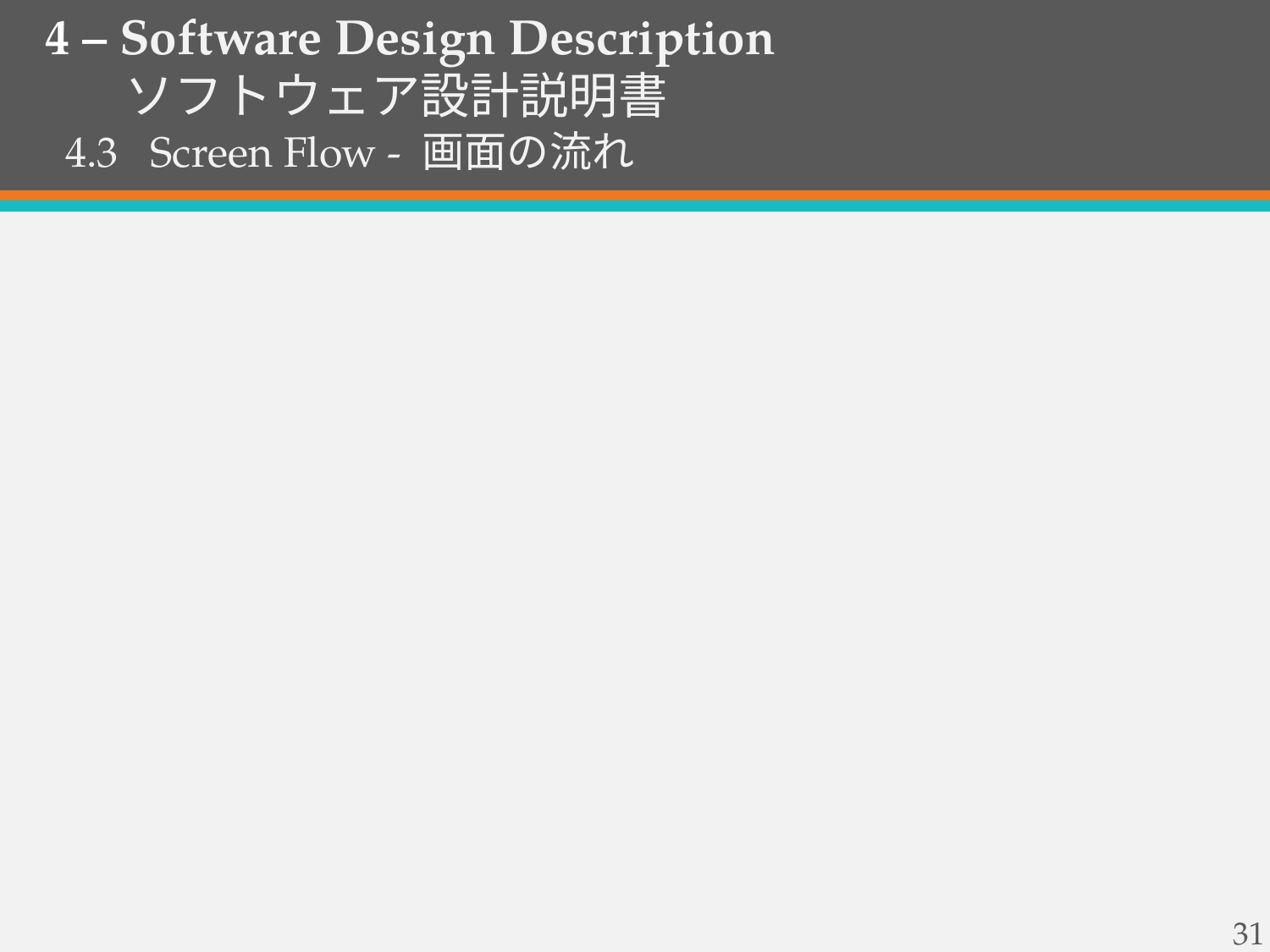

4 – Software Design Description
      ソフトウェア設計説明書
4.3   Screen Flow - 画面の流れ
31